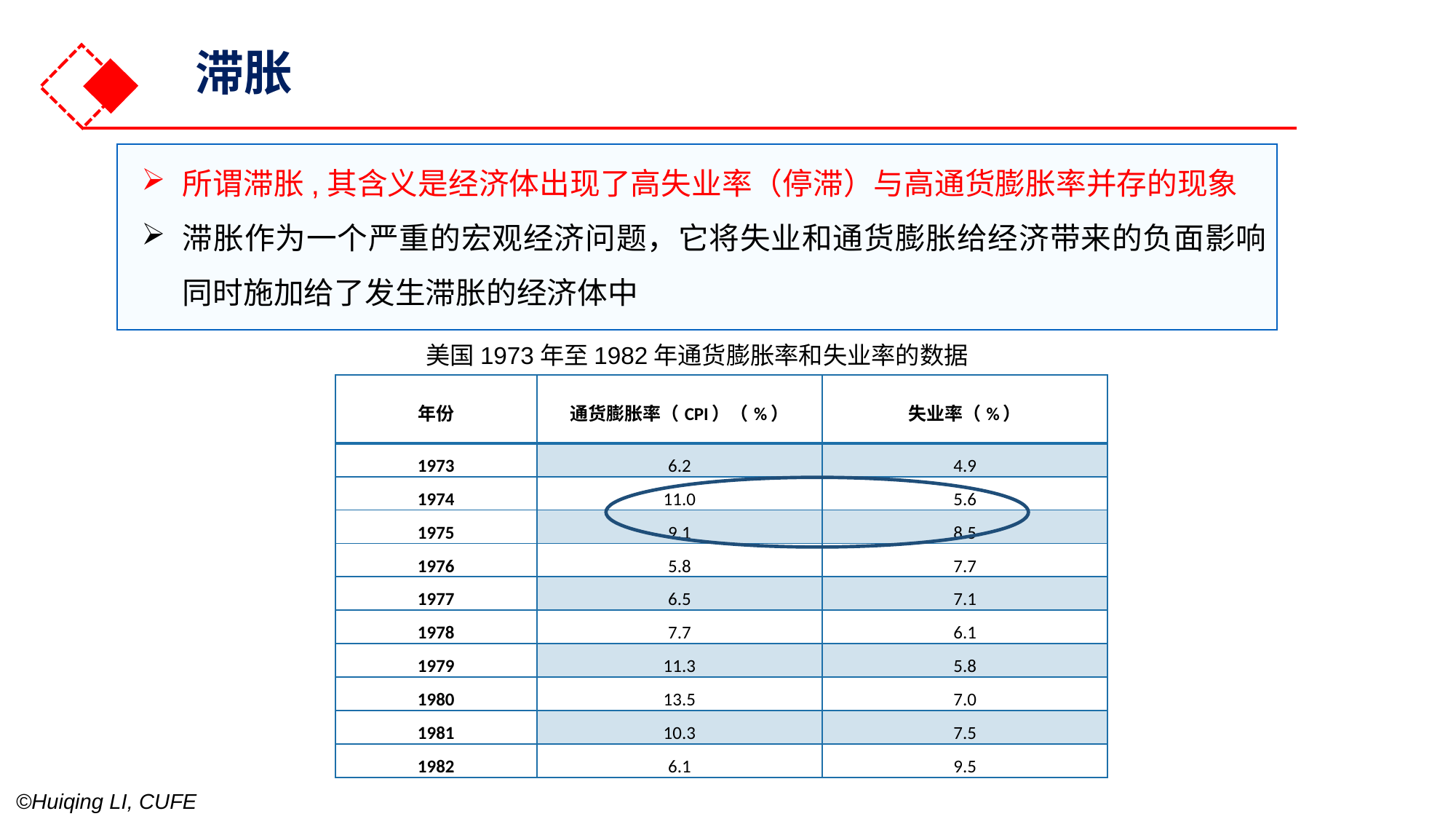

滞胀

所谓滞胀,其含义是经济体出现了高失业率（停滞）与高通货膨胀率并存的现象
滞胀作为一个严重的宏观经济问题，它将失业和通货膨胀给经济带来的负面影响同时施加给了发生滞胀的经济体中

美国1973年至1982年通货膨胀率和失业率的数据
| 年份 | 通货膨胀率（CPI）（%） | 失业率（%） |
| --- | --- | --- |
| 1973 | 6.2 | 4.9 |
| 1974 | 11.0 | 5.6 |
| 1975 | 9.1 | 8.5 |
| 1976 | 5.8 | 7.7 |
| 1977 | 6.5 | 7.1 |
| 1978 | 7.7 | 6.1 |
| 1979 | 11.3 | 5.8 |
| 1980 | 13.5 | 7.0 |
| 1981 | 10.3 | 7.5 |
| 1982 | 6.1 | 9.5 |